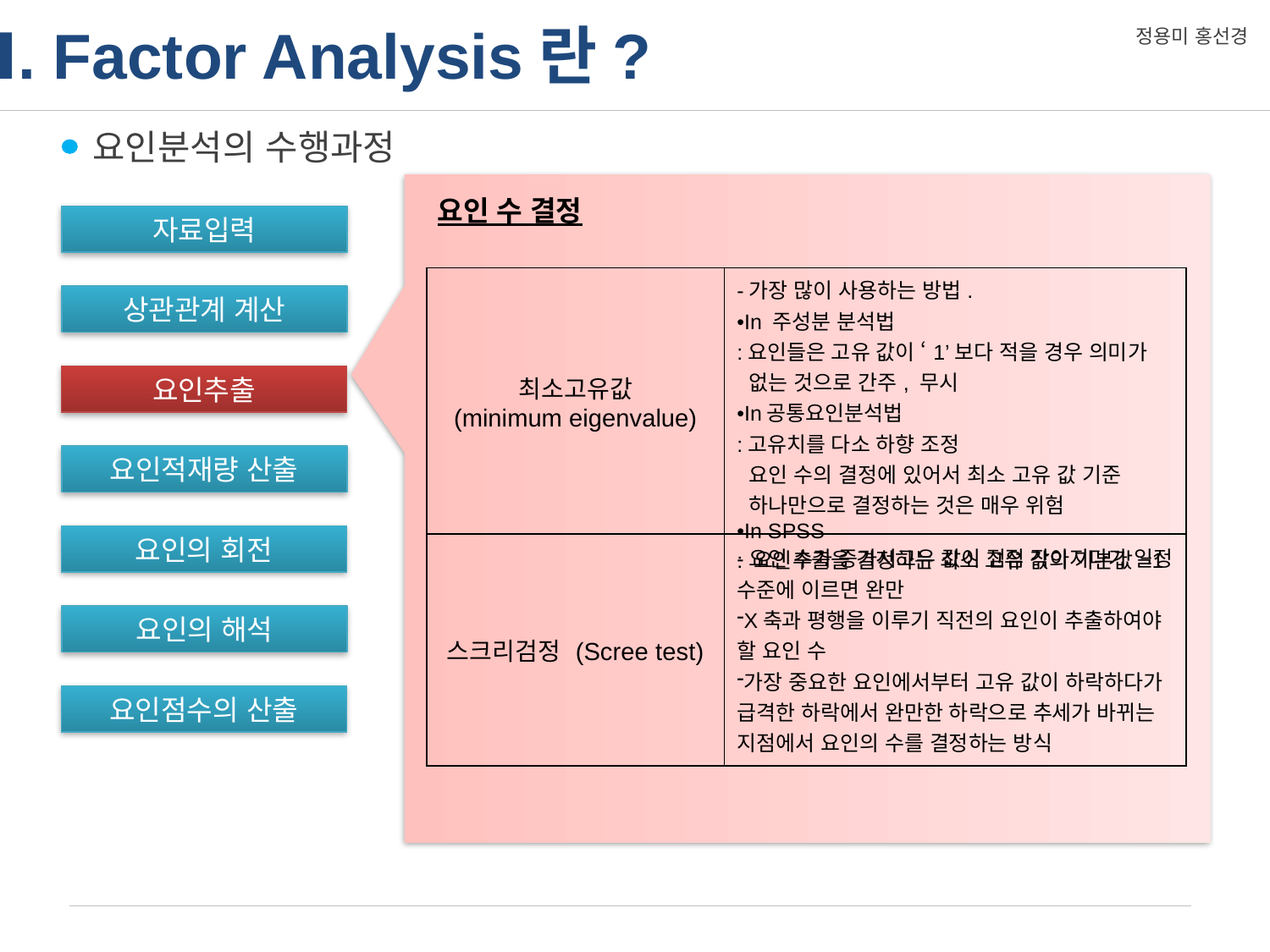

Ⅰ. Factor Analysis란?
정용미 홍선경

요인분석의 수행과정

요인 수 결정
자료입력
| 최소고유값 (minimum eigenvalue) | -가장 많이 사용하는 방법. •In 주성분 분석법 :요인들은 고유 값이 ‘1’보다 적을 경우 의미가 없는 것으로 간주, 무시 •In공통요인분석법 :고유치를 다소 하향 조정 요인 수의 결정에 있어서 최소 고유 값 기준 하나만으로 결정하는 것은 매우 위험 •In SPSS : 요인추출을 결정하는 최소 고유 값의 기본값=1 |
| --- | --- |
| 스크리검정 (Scree test) | -요인 수가 증가시고유 값이 점점 작아지다가 일정 수준에 이르면 완만 X축과 평행을 이루기 직전의 요인이 추출하여야 할 요인 수 가장 중요한 요인에서부터 고유 값이 하락하다가 급격한 하락에서 완만한 하락으로 추세가 바뀌는 지점에서 요인의 수를 결정하는 방식 |
상관관계 계산
요인추출
요인적재량 산출
요인의 회전
요인의 해석
요인점수의 산출